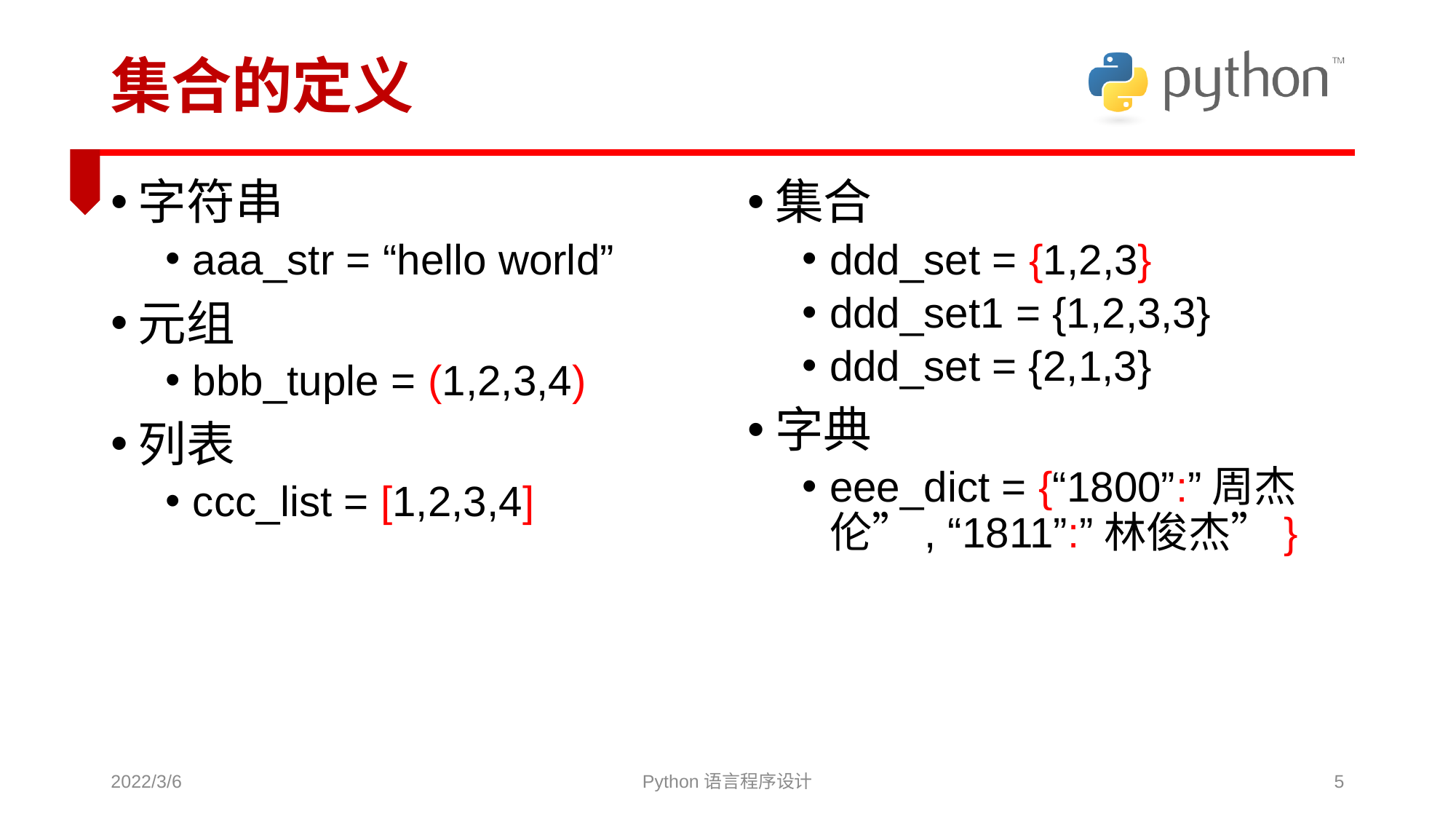

# 集合的定义
字符串
aaa_str = “hello world”
元组
bbb_tuple = (1,2,3,4)
列表
ccc_list = [1,2,3,4]

集合
ddd_set = {1,2,3}
ddd_set1 = {1,2,3,3}
ddd_set = {2,1,3}
字典
eee_dict = {“1800”:”周杰伦”, “1811”:”林俊杰”}

2022/3/6
Python语言程序设计
5